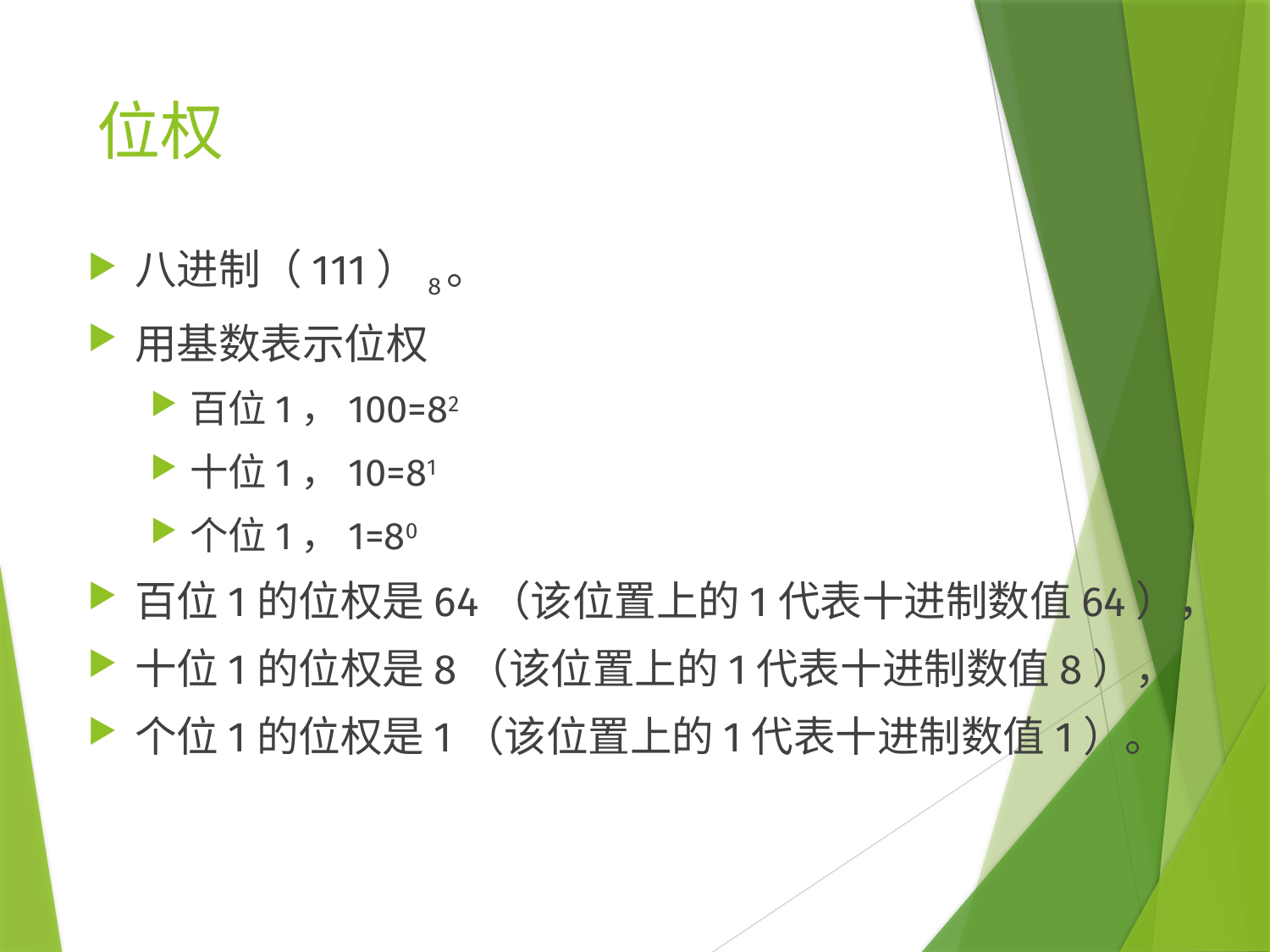

# 位权
八进制（111）8。
用基数表示位权
百位1，100=82
十位1，10=81
个位1，1=80
百位1的位权是64（该位置上的1代表十进制数值64），
十位1的位权是8（该位置上的1代表十进制数值8），
个位1的位权是1（该位置上的1代表十进制数值1）。